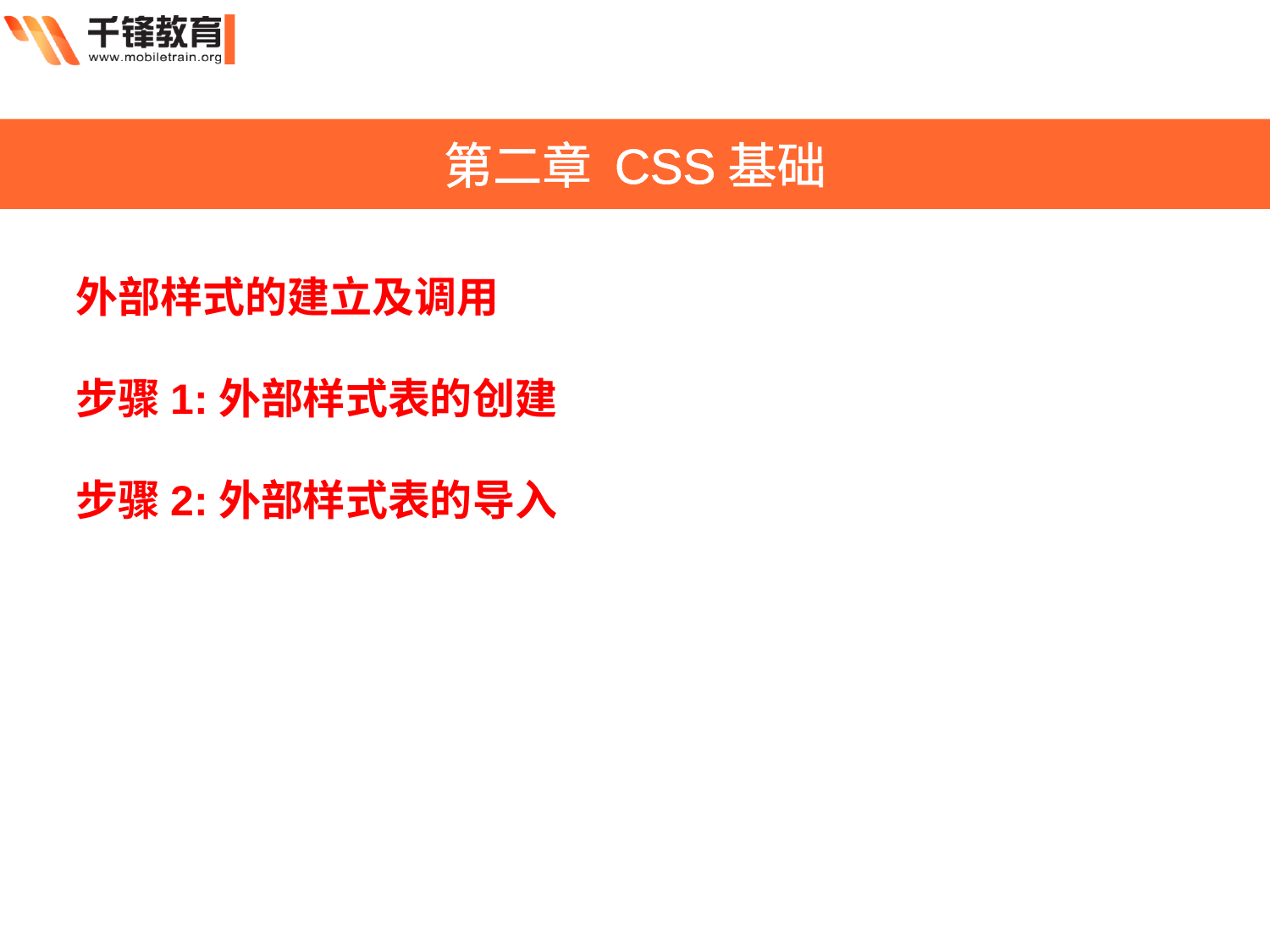

第二章 CSS基础
外部样式的建立及调用

步骤1:外部样式表的创建

步骤2:外部样式表的导入